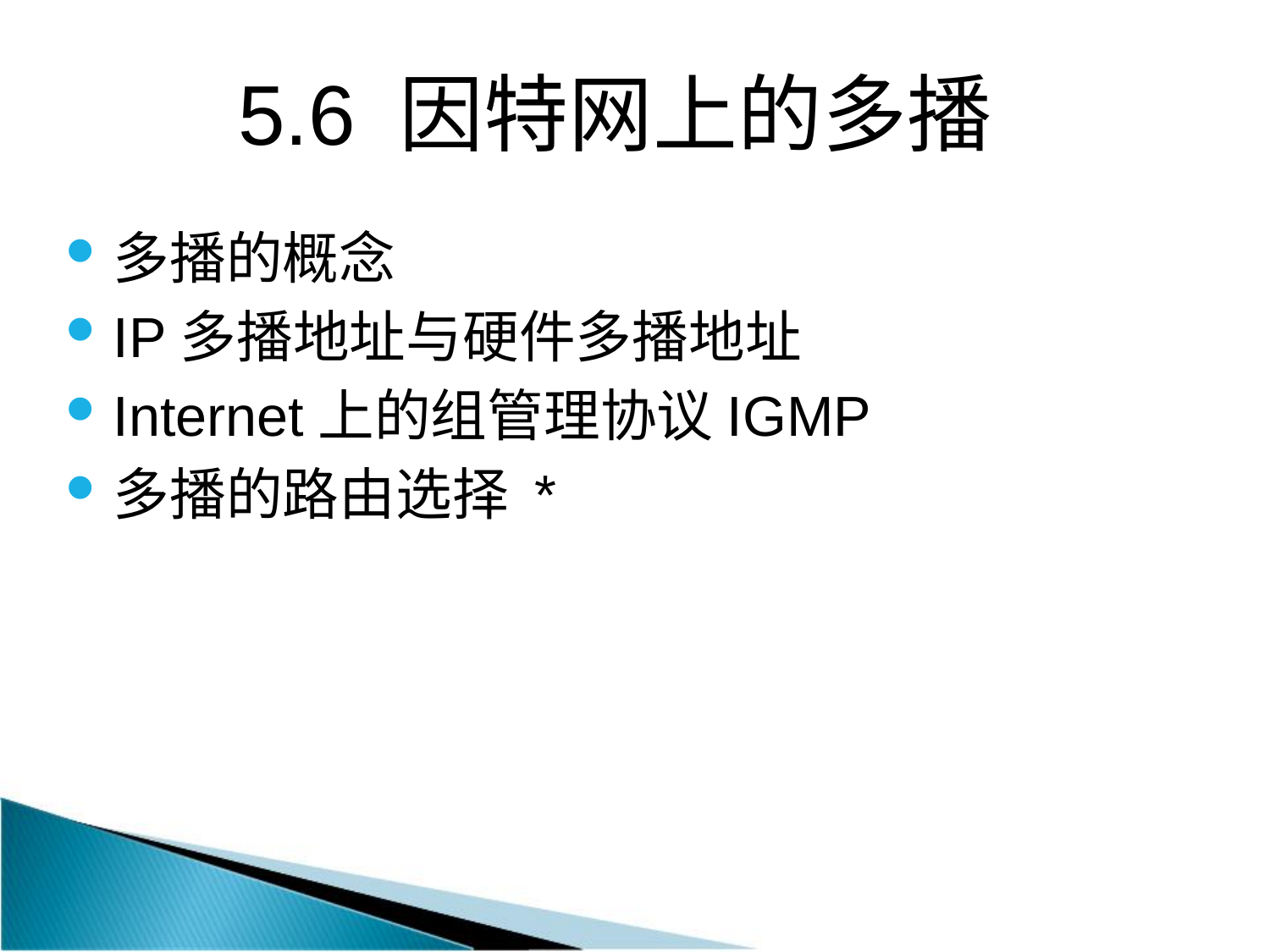

# 5.6 因特网上的多播
多播的概念
IP多播地址与硬件多播地址
Internet上的组管理协议IGMP
多播的路由选择 *